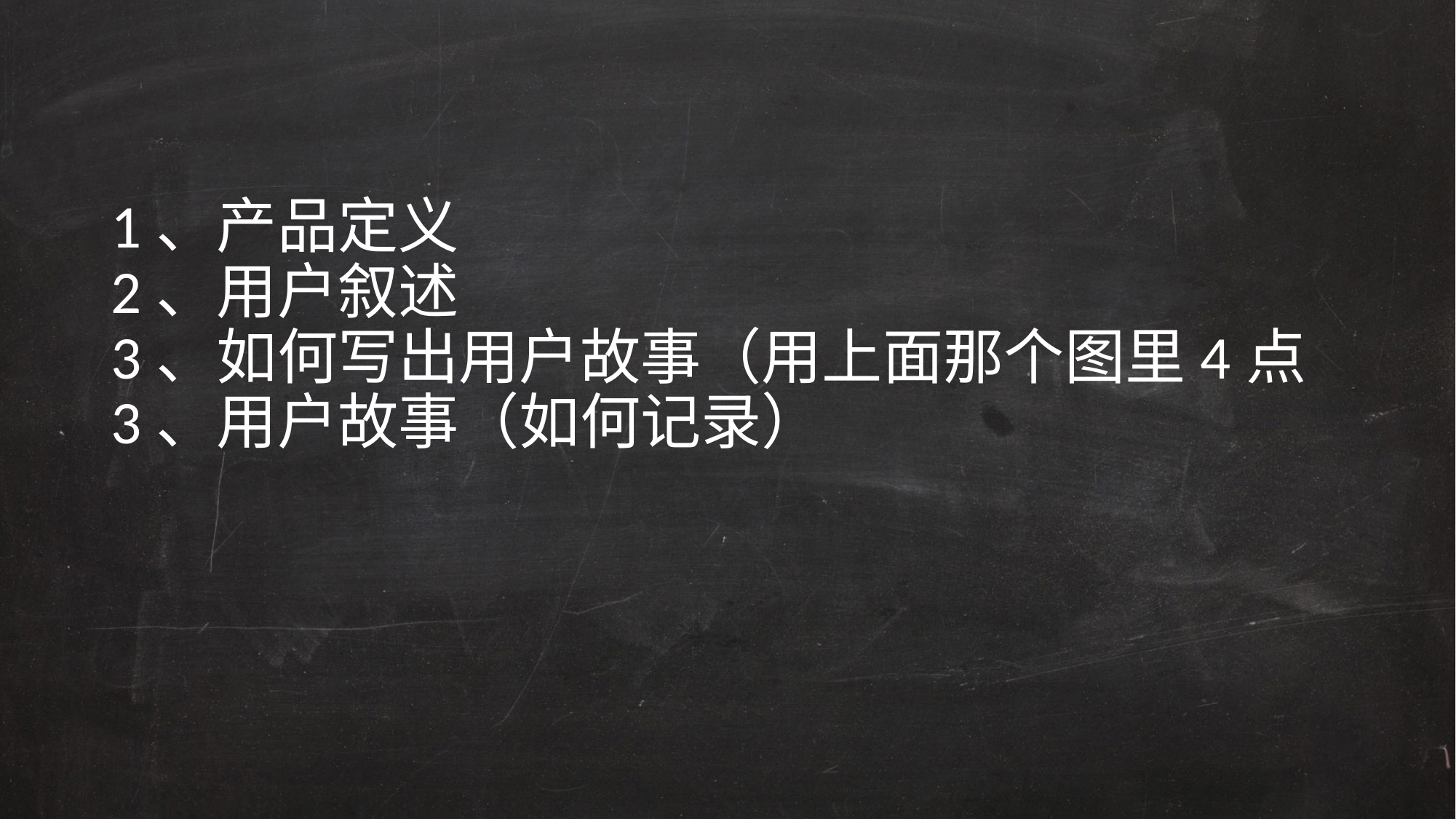

# 1、产品定义 2、用户叙述 3、如何写出用户故事（用上面那个图里4点 3、用户故事（如何记录）